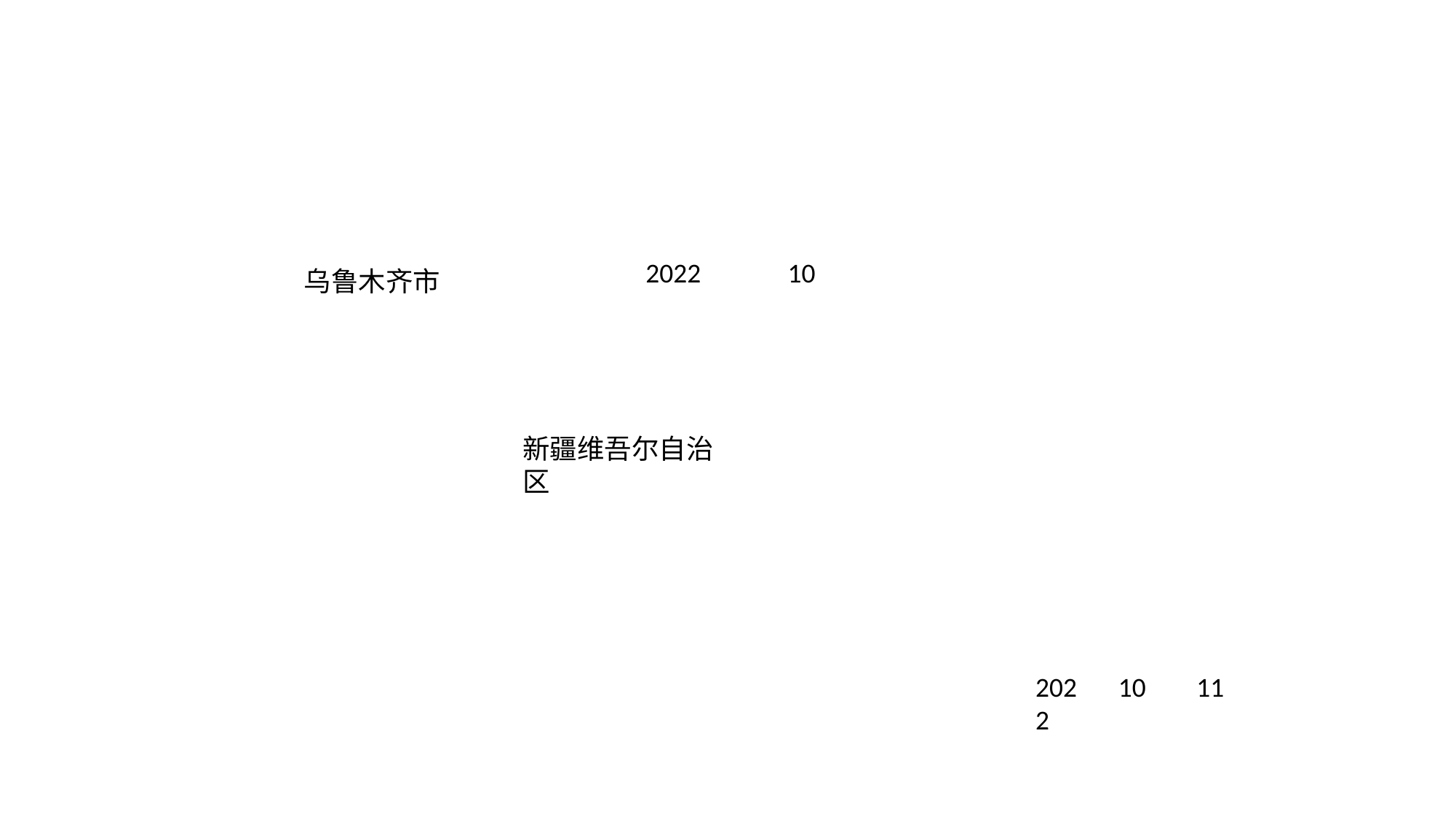

2022
10
乌鲁木齐市
新疆维吾尔自治区
2022
10
11